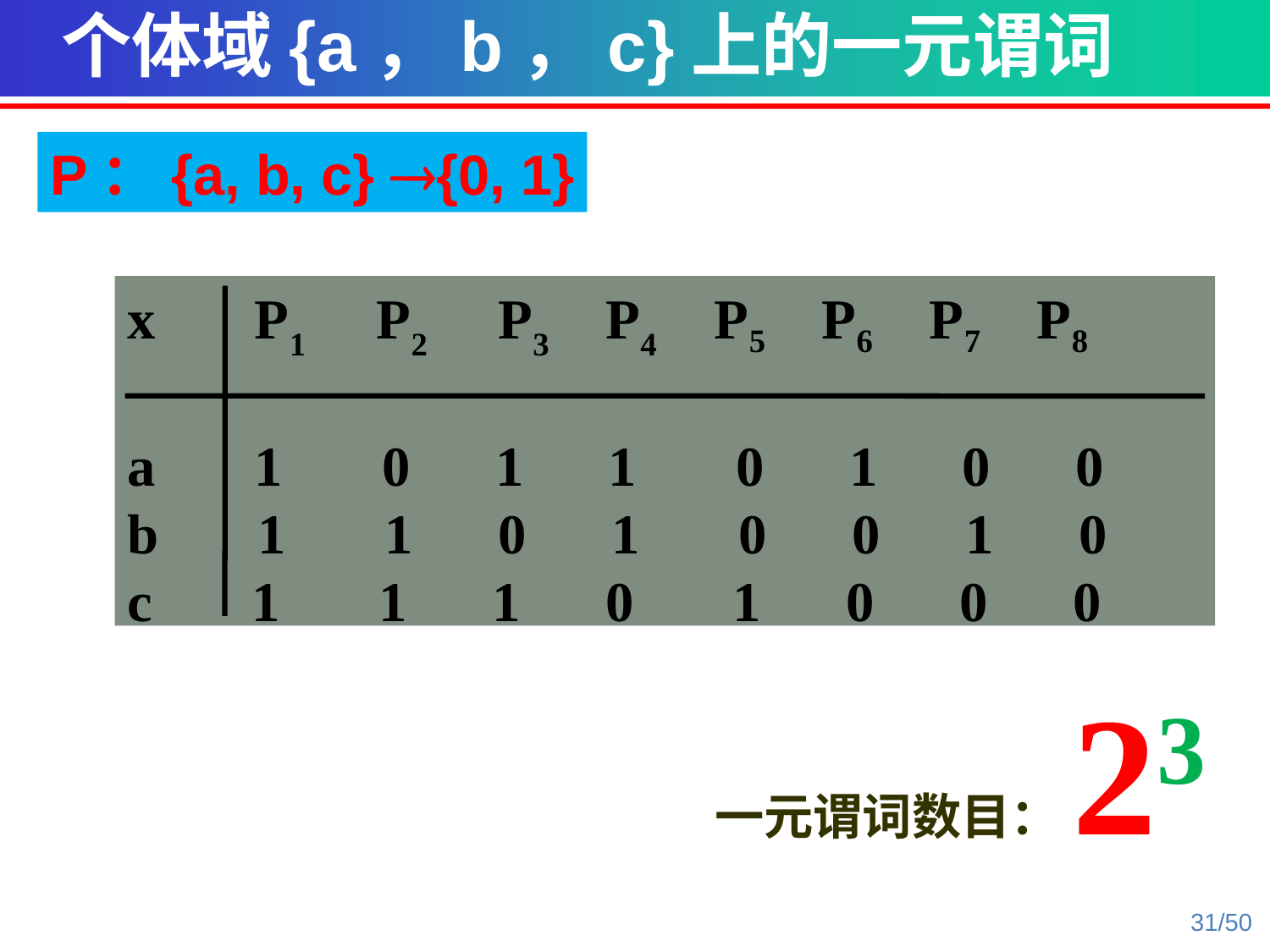

个体域{a，b，c}上的一元谓词
P：{a, b, c} →{0, 1}
x       P1     P2     P3    P4       P5    P6    P7    P8

a       1       0      1      1       0      1      0      0
b       1       1      0      1       0      0      1      0
c       1       1      1      0       1      0      0      0

一元谓词数目：23
31/50